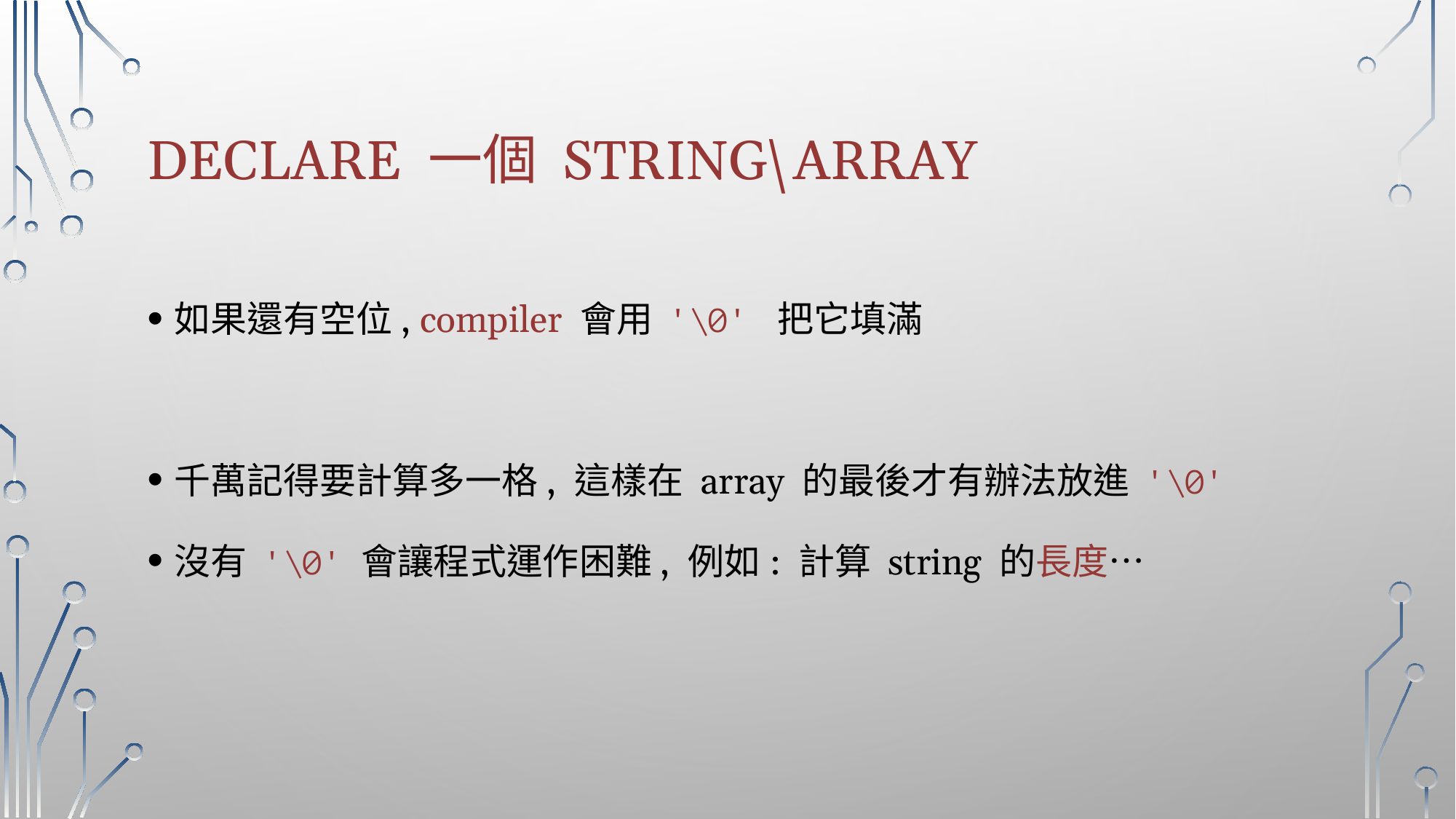

# Declare 一個 string\array
如果還有空位, compiler 會用 '\0' 把它填滿

千萬記得要計算多一格, 這樣在 array 的最後才有辦法放進 '\0'
沒有 '\0' 會讓程式運作困難, 例如: 計算 string 的長度…